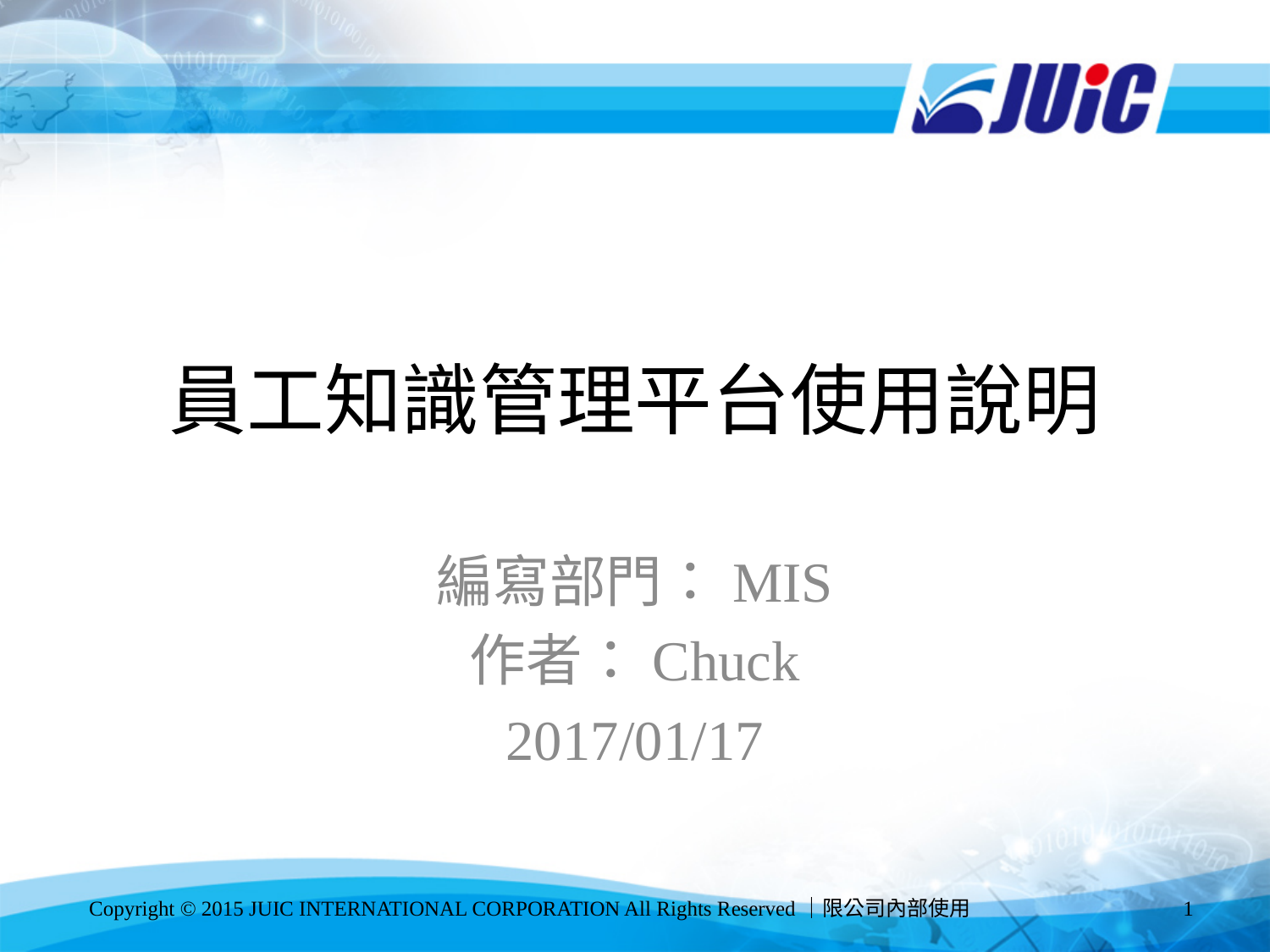

# 員工知識管理平台使用說明
編寫部門：MIS
作者：Chuck
2017/01/17
Copyright © 2015 JUIC INTERNATIONAL CORPORATION All Rights Reserved｜限公司內部使用
1